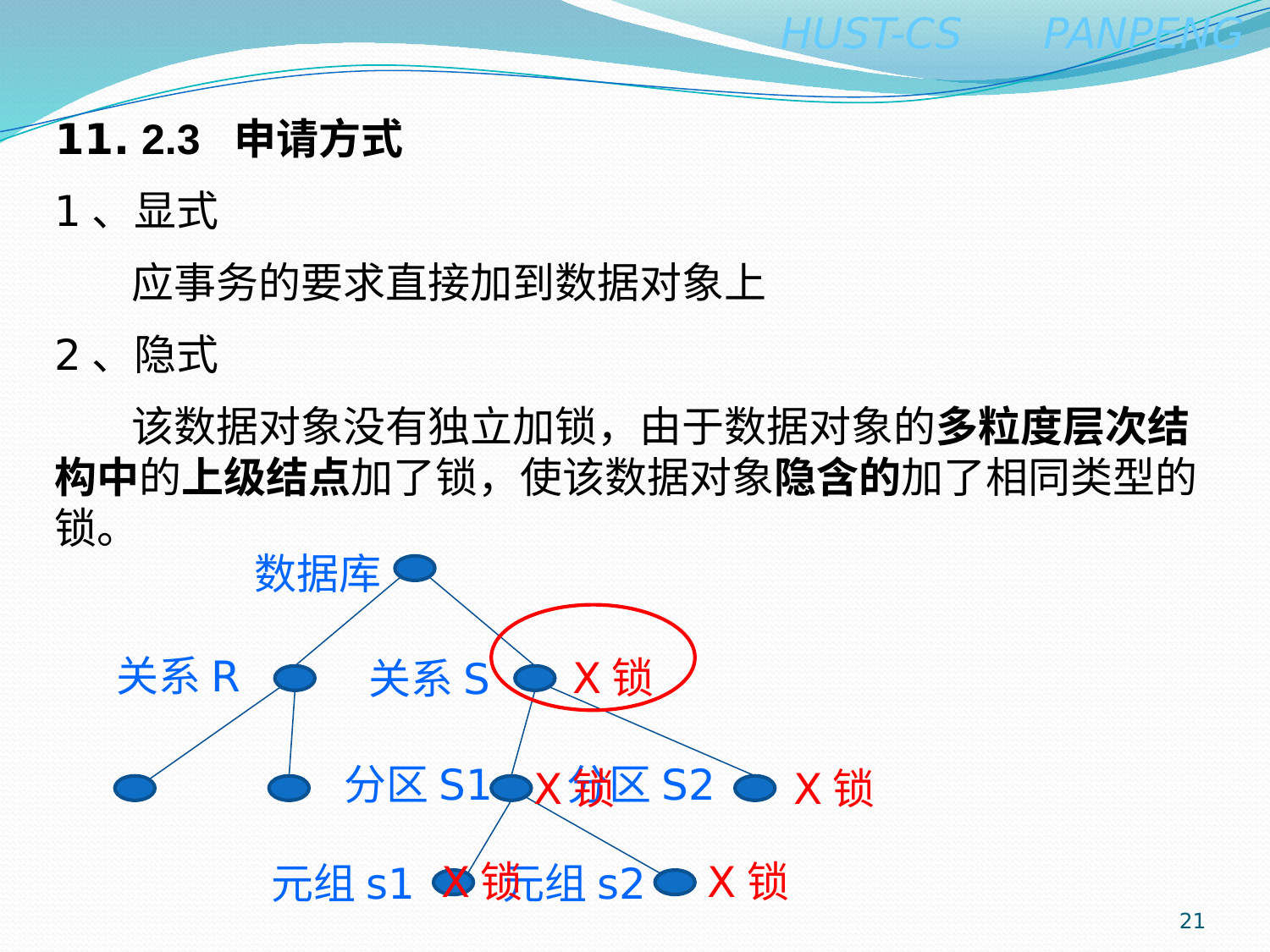

11. 2.3  申请方式
1、显式
       应事务的要求直接加到数据对象上
2、隐式
       该数据对象没有独立加锁，由于数据对象的多粒度层次结构中的上级结点加了锁，使该数据对象隐含的加了相同类型的锁。
数据库

关系R
X锁
关系S

分区S2
分区S1
X锁
X锁

X锁
X锁
元组s1
元组s2

21